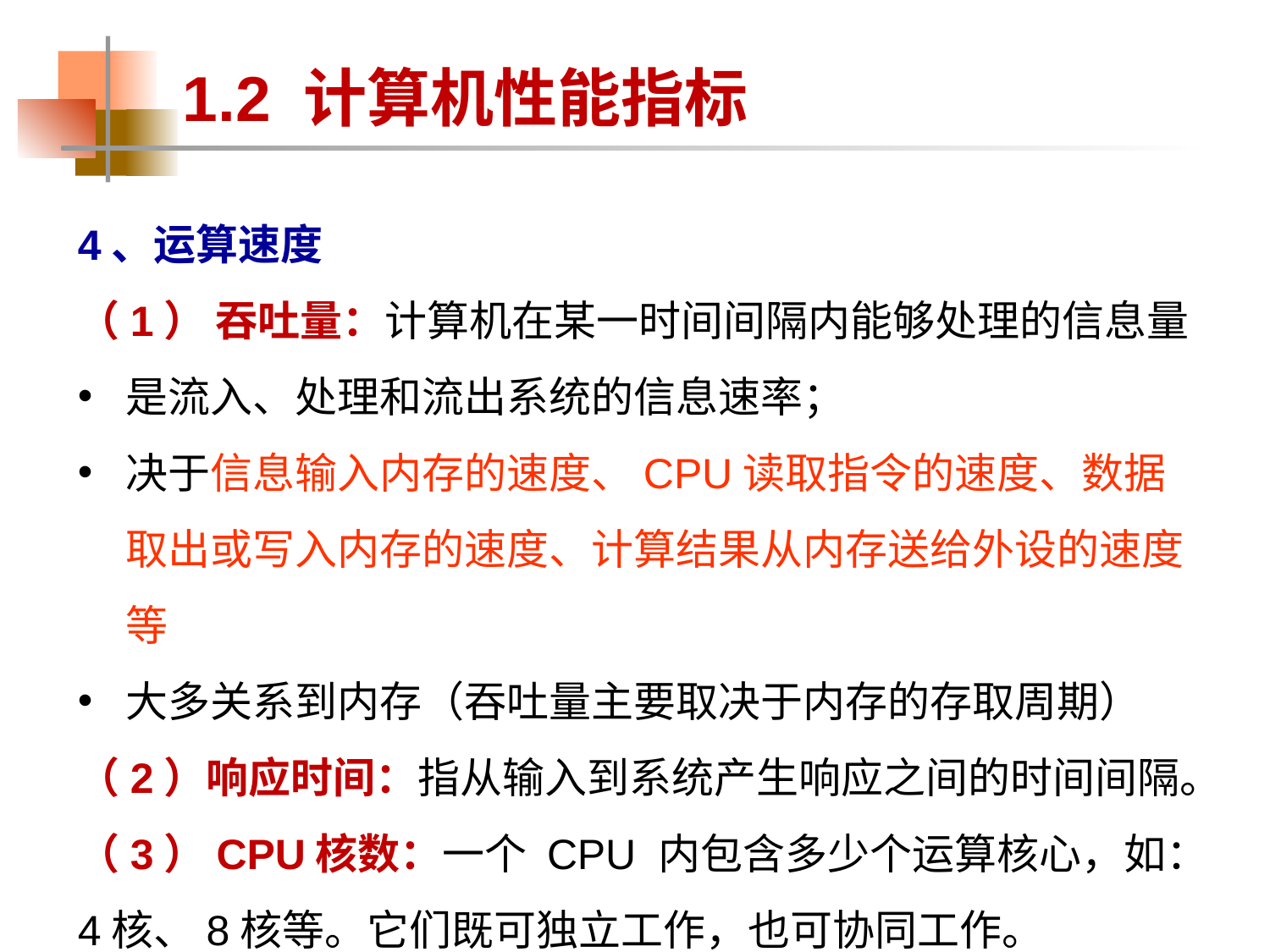

1.2 计算机性能指标
4、运算速度
（1） 吞吐量：计算机在某一时间间隔内能够处理的信息量
是流入、处理和流出系统的信息速率；
决于信息输入内存的速度、CPU读取指令的速度、数据取出或写入内存的速度、计算结果从内存送给外设的速度等
大多关系到内存（吞吐量主要取决于内存的存取周期）
（2）响应时间：指从输入到系统产生响应之间的时间间隔。
（3）CPU核数：一个 CPU 内包含多少个运算核心，如：4核、8核等。它们既可独立工作，也可协同工作。